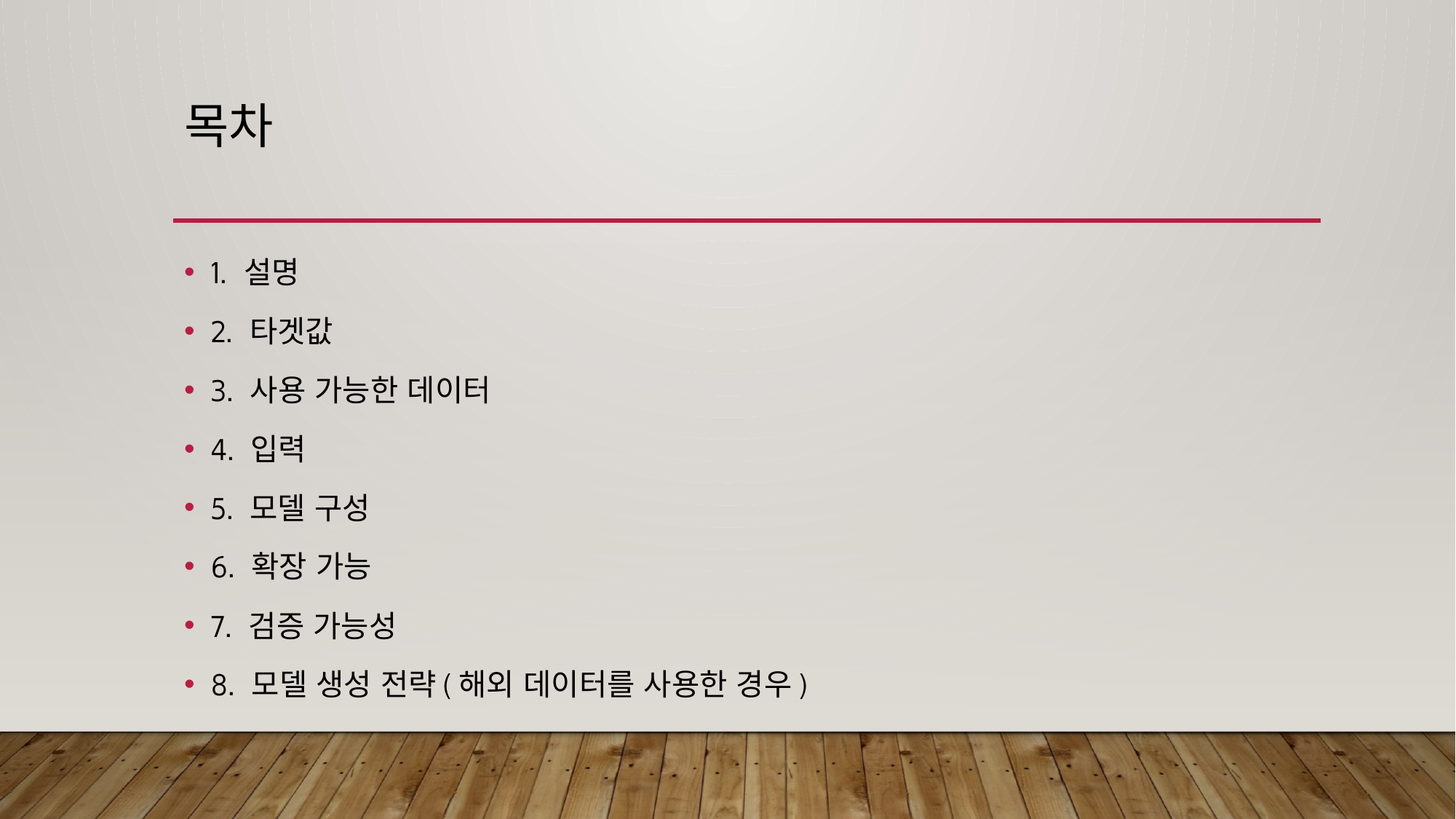

# 목차
1. 설명
2. 타겟값
3. 사용 가능한 데이터
4. 입력
5. 모델 구성
6. 확장 가능
7. 검증 가능성
8. 모델 생성 전략(해외 데이터를 사용한 경우)